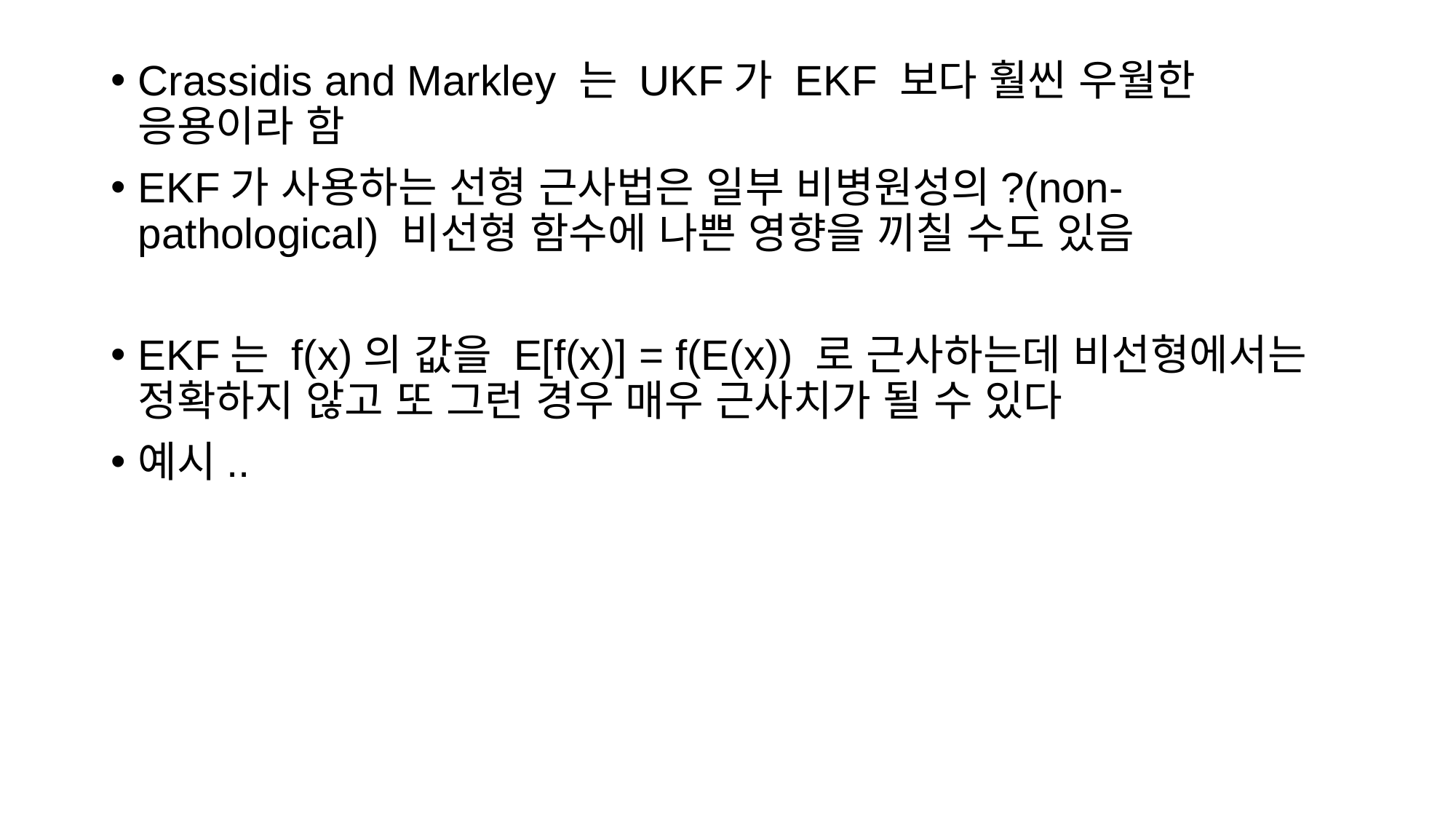

Crassidis and Markley 는 UKF가 EKF 보다 훨씬 우월한 응용이라 함
EKF가 사용하는 선형 근사법은 일부 비병원성의?(non-pathological) 비선형 함수에 나쁜 영향을 끼칠 수도 있음

EKF는 f(x)의 값을 E[f(x)] = f(E(x)) 로 근사하는데 비선형에서는 정확하지 않고 또 그런 경우 매우 근사치가 될 수 있다
예시..